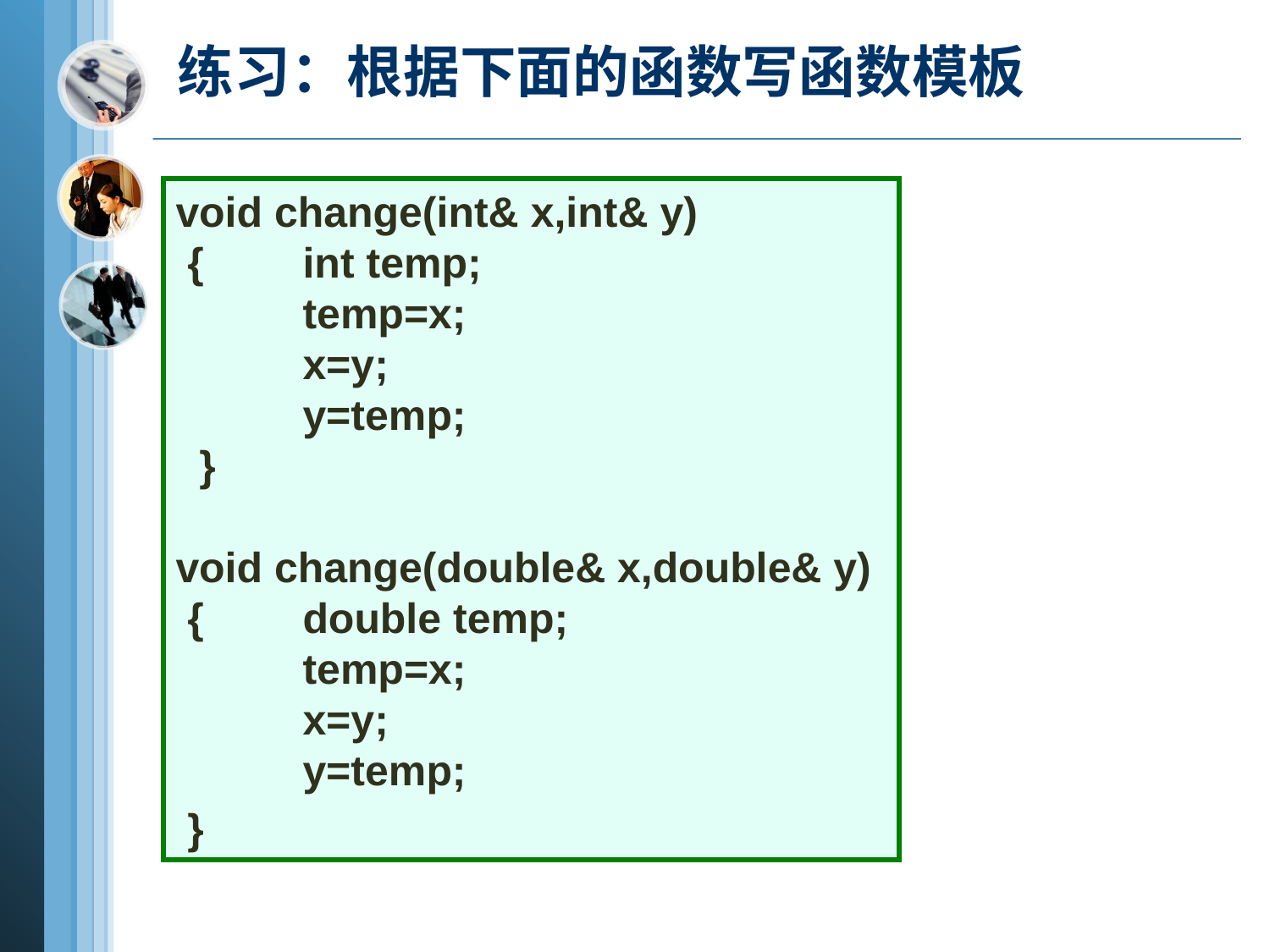

# 练习：根据下面的函数写函数模板
void change(int& x,int& y)
 {	int temp;
	temp=x;
	x=y;
	y=temp;
  }

void change(double& x,double& y)
 {	double temp;
	temp=x;
	x=y;
	y=temp;
 }